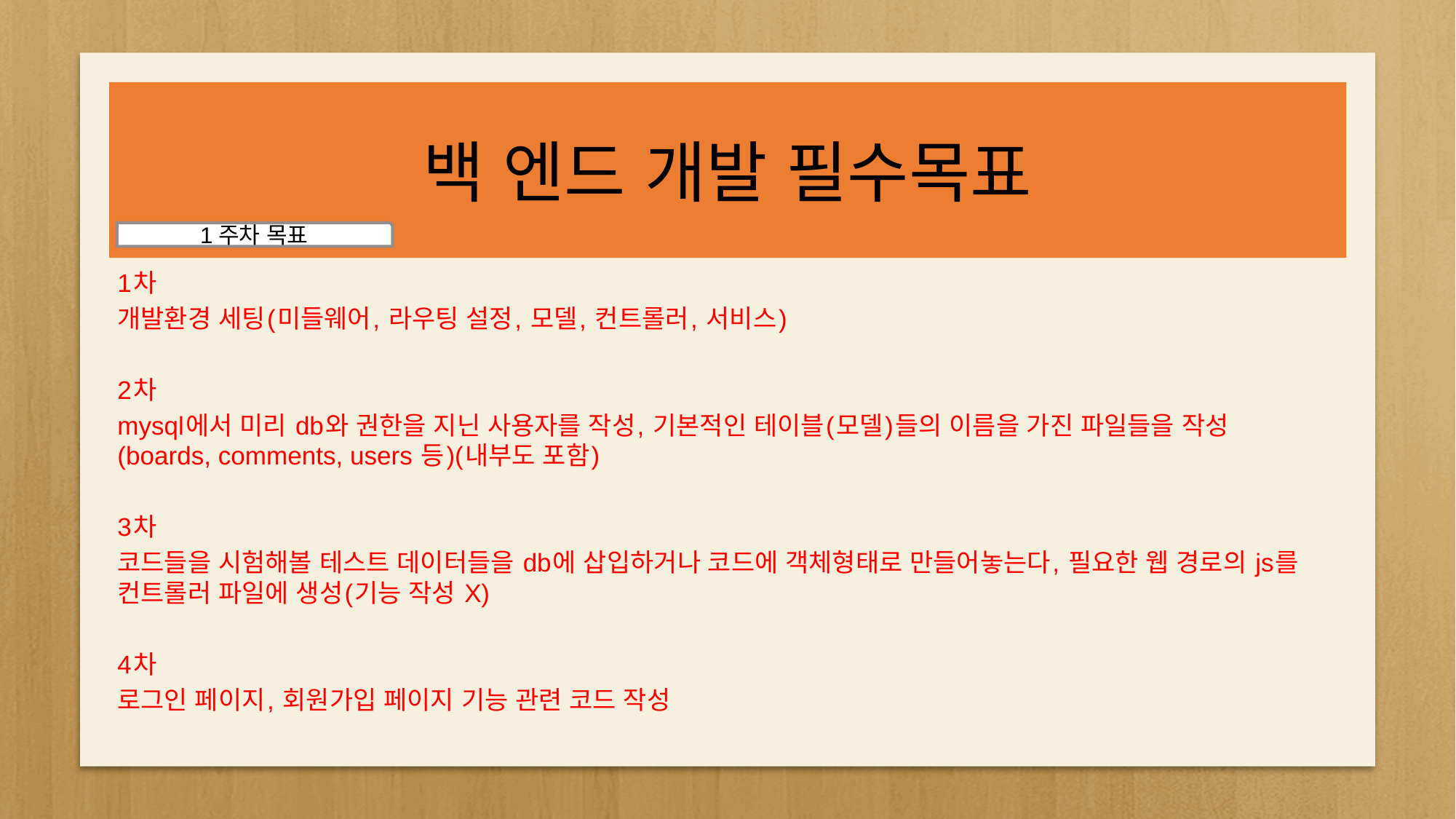

# 백 엔드 개발 필수목표
1주차 목표
1차
개발환경 세팅(미들웨어, 라우팅 설정, 모델, 컨트롤러, 서비스)

2차
mysql에서 미리 db와 권한을 지닌 사용자를 작성, 기본적인 테이블(모델)들의 이름을 가진 파일들을 작성(boards, comments, users 등)(내부도 포함)

3차
코드들을 시험해볼 테스트 데이터들을 db에 삽입하거나 코드에 객체형태로 만들어놓는다, 필요한 웹 경로의 js를 컨트롤러 파일에 생성(기능 작성 X)

4차
로그인 페이지, 회원가입 페이지 기능 관련 코드 작성